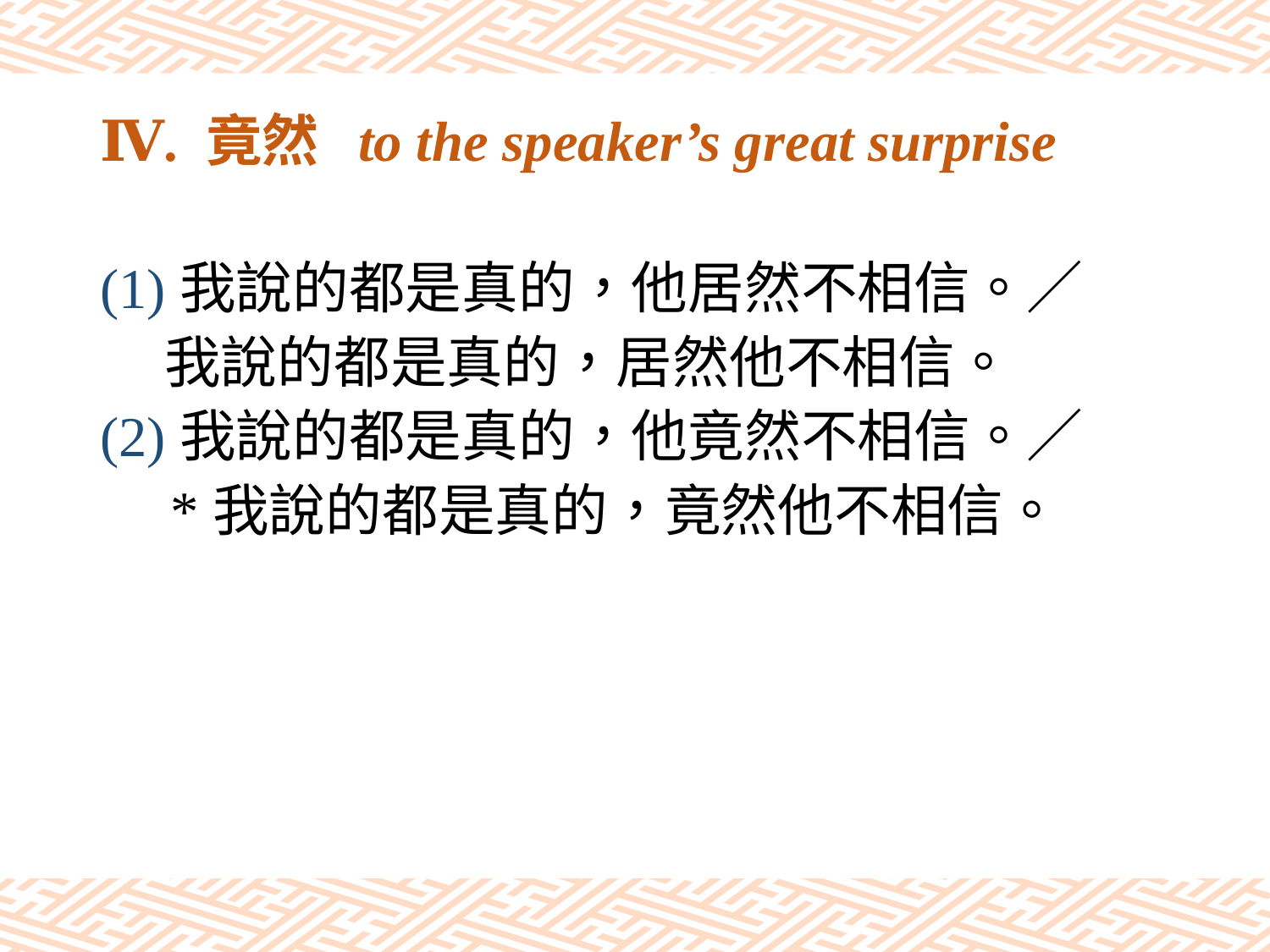

# Ⅳ. 竟然  to the speaker’s great surprise
(1)我說的都是真的，他居然不相信。／
    我說的都是真的，居然他不相信。
(2)我說的都是真的，他竟然不相信。／
     *我說的都是真的，竟然他不相信。